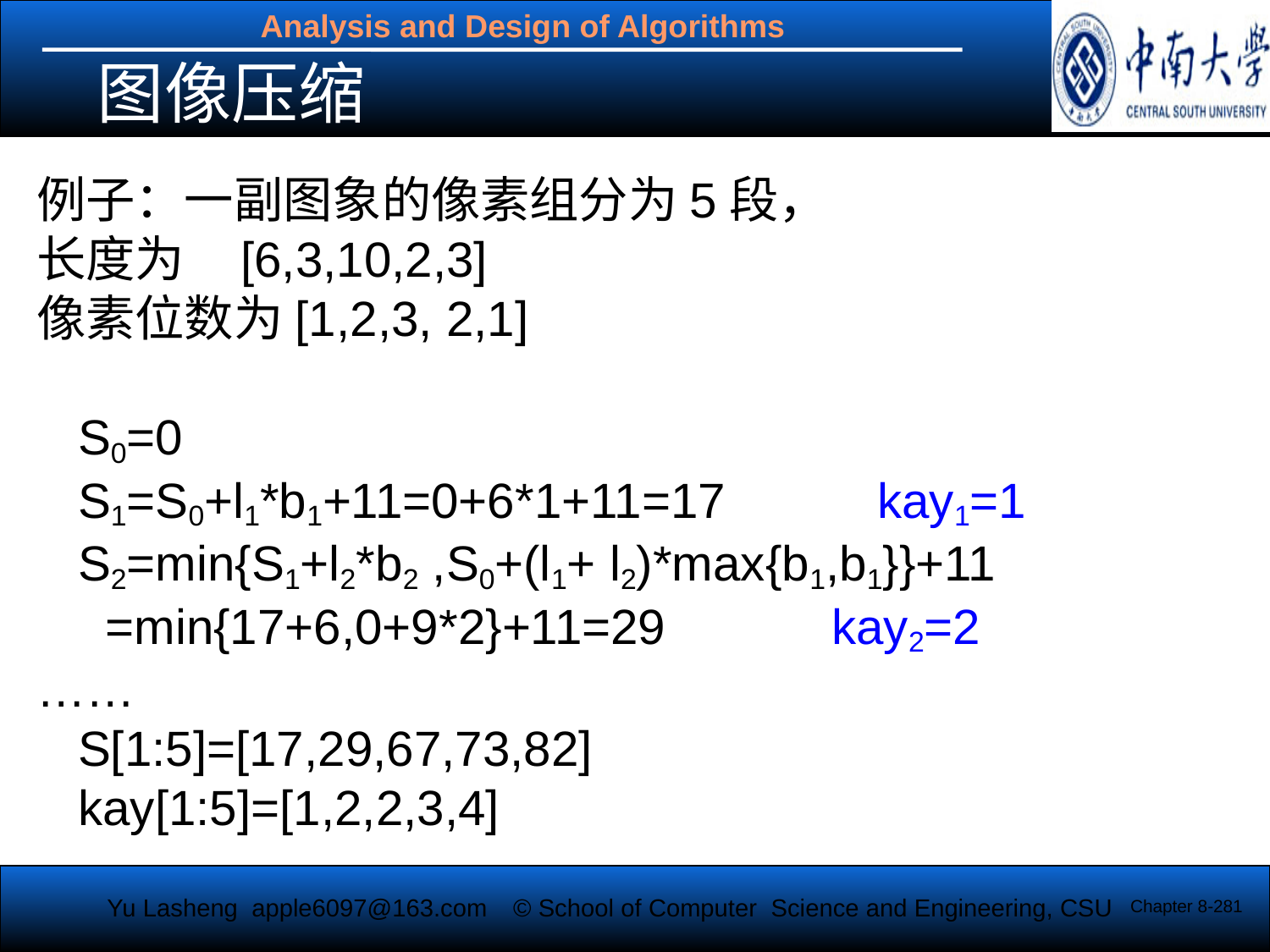

图像压缩
例子：一副图象的像素组分为5段，
长度为    [6,3,10,2,3]
像素位数为[1,2,3, 2,1]

   S0=0
   S1=S0+l1*b1+11=0+6*1+11=17           kay1=1
   S2=min{S1+l2*b2 ,S0+(l1+ l2)*max{b1,b1}}+11
     =min{17+6,0+9*2}+11=29            kay2=2
……
   S[1:5]=[17,29,67,73,82]
   kay[1:5]=[1,2,2,3,4]

Chapter 8-281